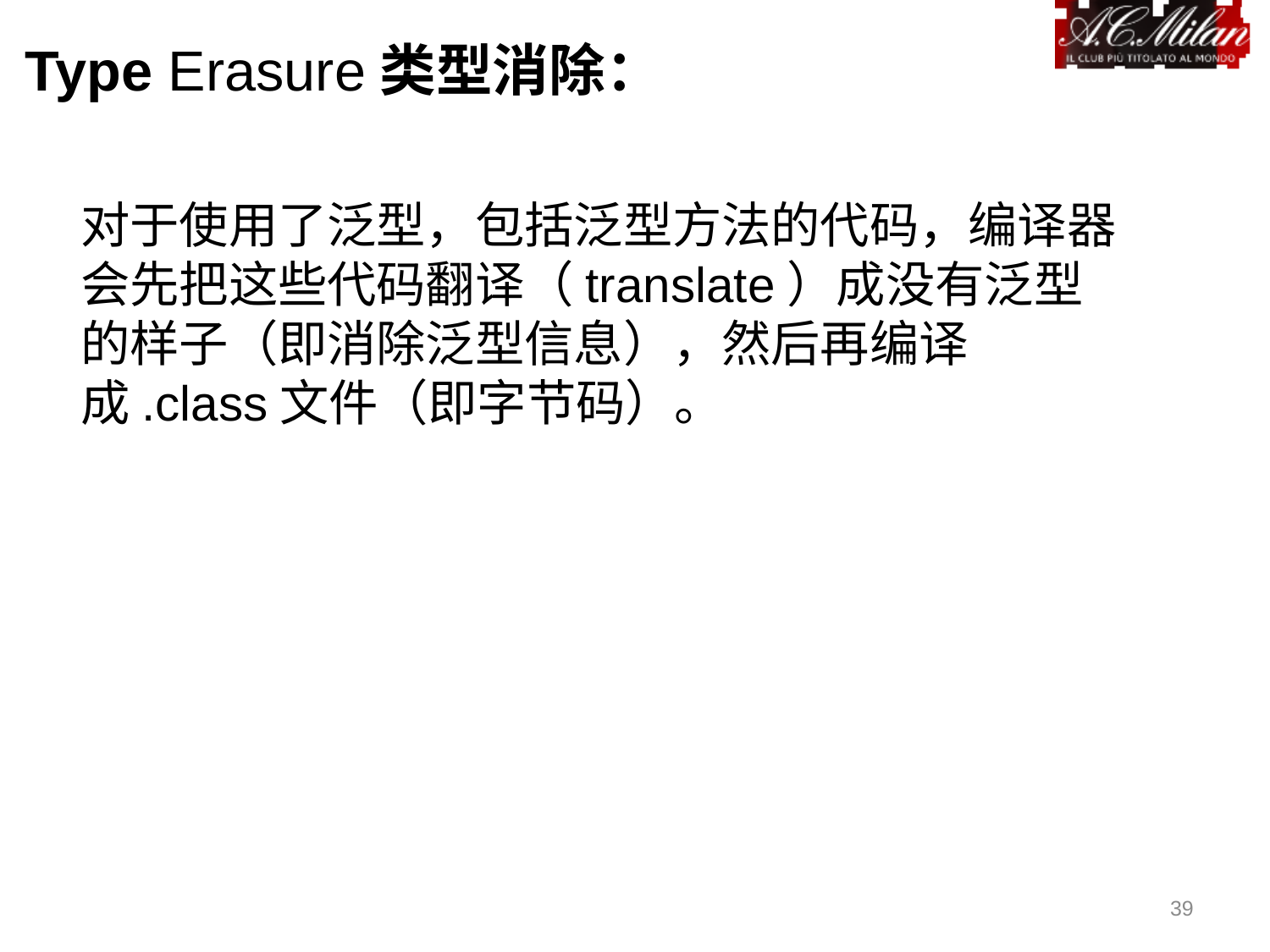

Type Erasure类型消除：
对于使用了泛型，包括泛型方法的代码，编译器会先把这些代码翻译（translate）成没有泛型的样子（即消除泛型信息），然后再编译成.class文件（即字节码）。
39